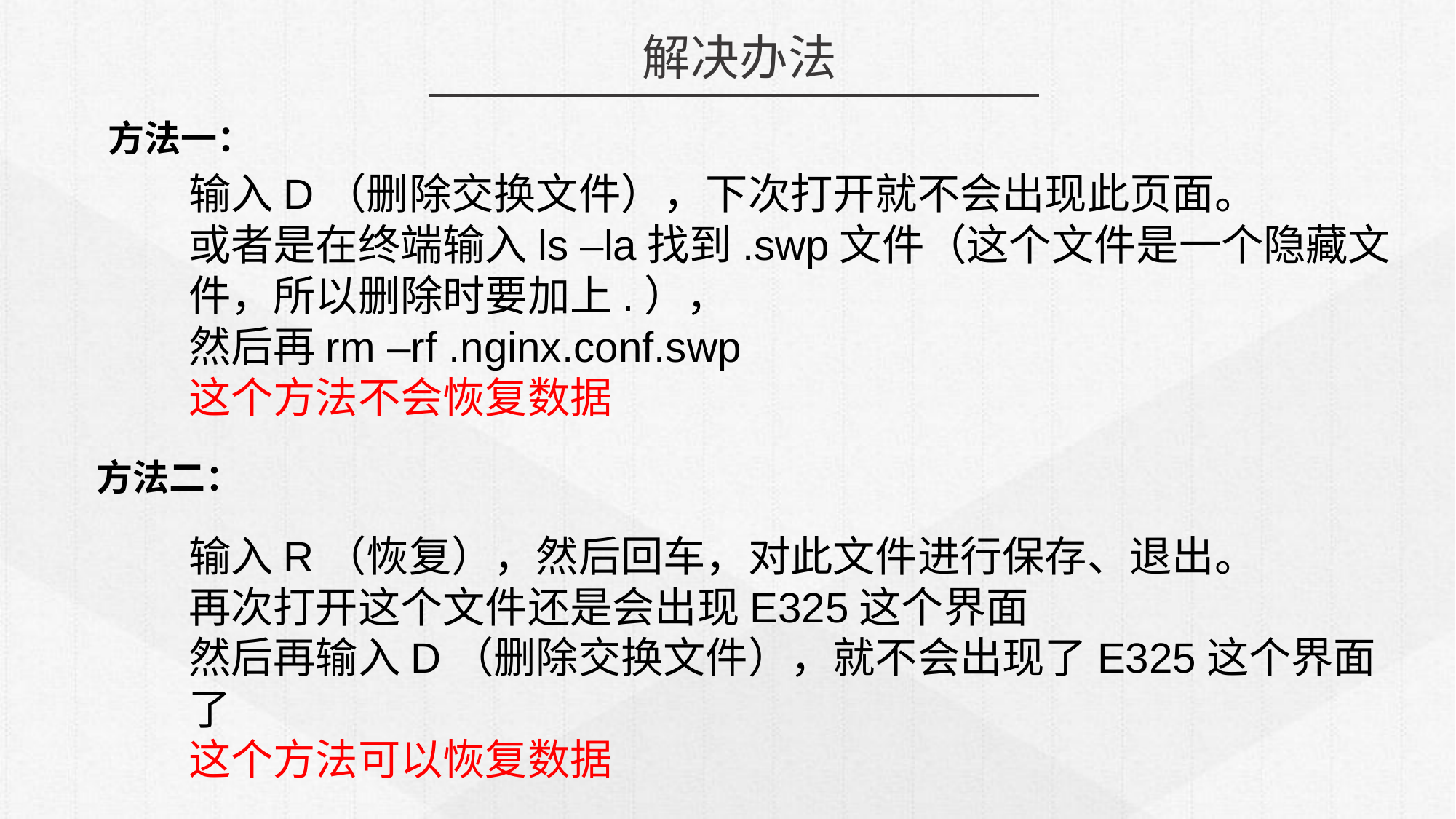

解决办法
方法一：
输入D（删除交换文件），下次打开就不会出现此页面。
或者是在终端输入ls –la找到.swp文件（这个文件是一个隐藏文件，所以删除时要加上.），
然后再rm –rf .nginx.conf.swp
这个方法不会恢复数据
方法二：
输入R（恢复），然后回车，对此文件进行保存、退出。
再次打开这个文件还是会出现E325这个界面
然后再输入D（删除交换文件），就不会出现了E325这个界面了
这个方法可以恢复数据